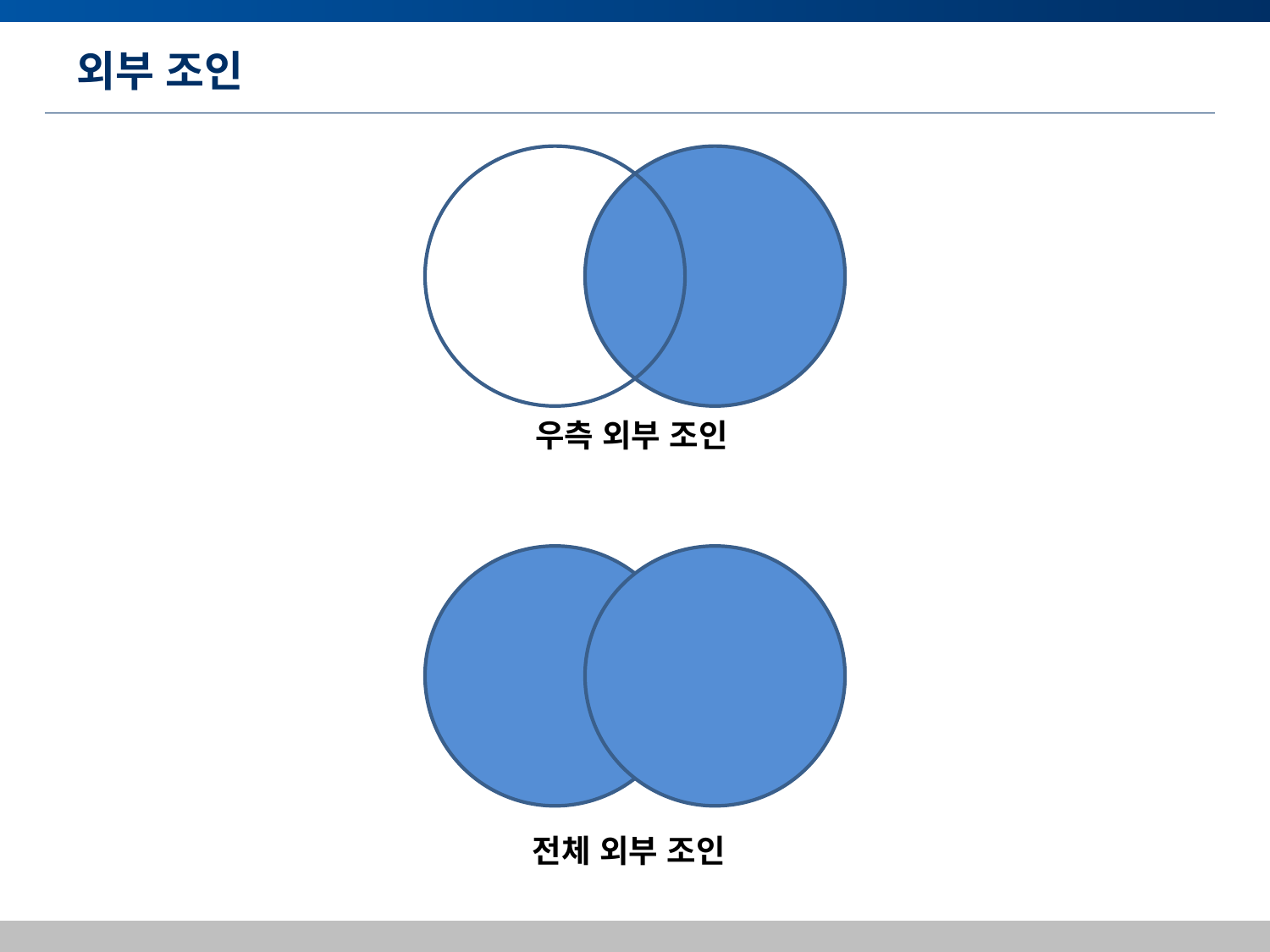

# 외부 조인

우측 외부 조인

전체 외부 조인